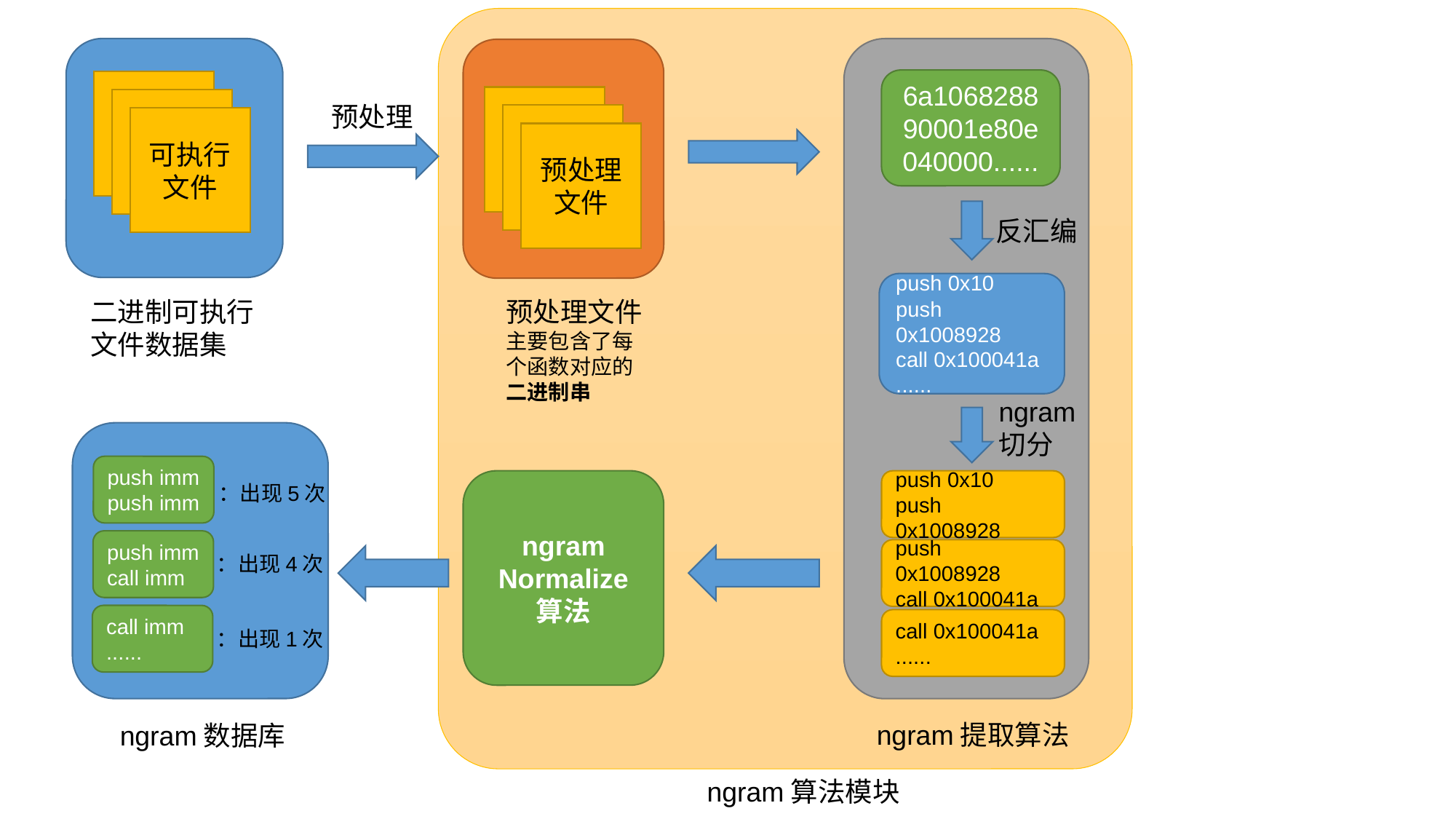

6a106828890001e80e040000......

反汇编
push 0x10
push 0x1008928
call 0x100041a
......
ngram
切分

push 0x10
push 0x1008928
push 0x1008928
call 0x100041a
call 0x100041a
......
ngram提取算法

可执行文件
可执行文件
可执行文件
二进制可执行文件数据集

预处理文件
预处理文件
预处理文件
预处理

预处理文件
主要包含了每个函数对应的二进制串

push imm
push imm
：出现5次
push imm
call imm
：出现4次
call imm
......
：出现1次
ngram
Normalize
算法

ngram数据库
ngram算法模块